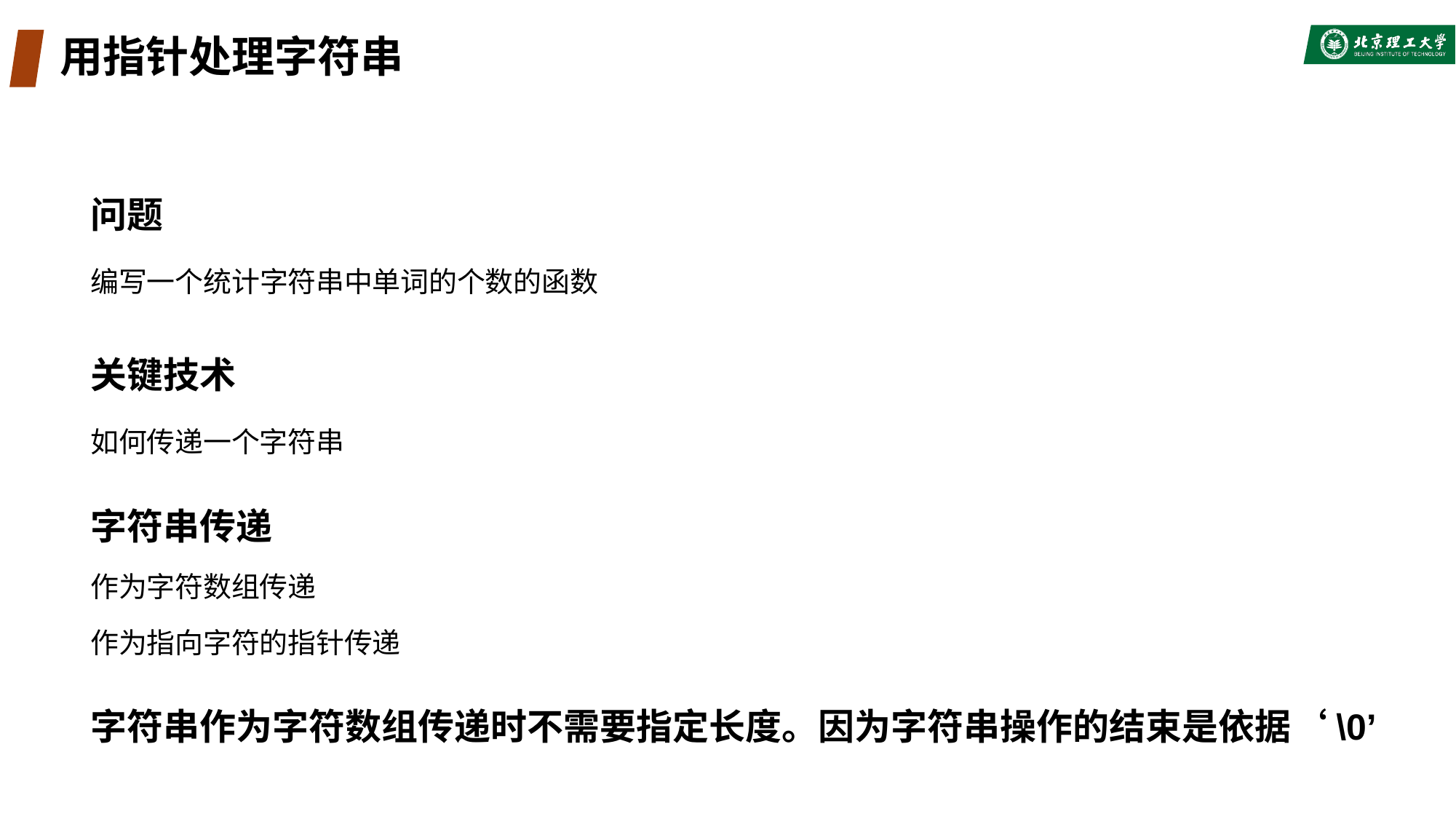

# 用指针处理字符串
问题
编写一个统计字符串中单词的个数的函数
关键技术
如何传递一个字符串
字符串传递
作为字符数组传递
作为指向字符的指针传递
字符串作为字符数组传递时不需要指定长度。因为字符串操作的结束是依据‘\0’